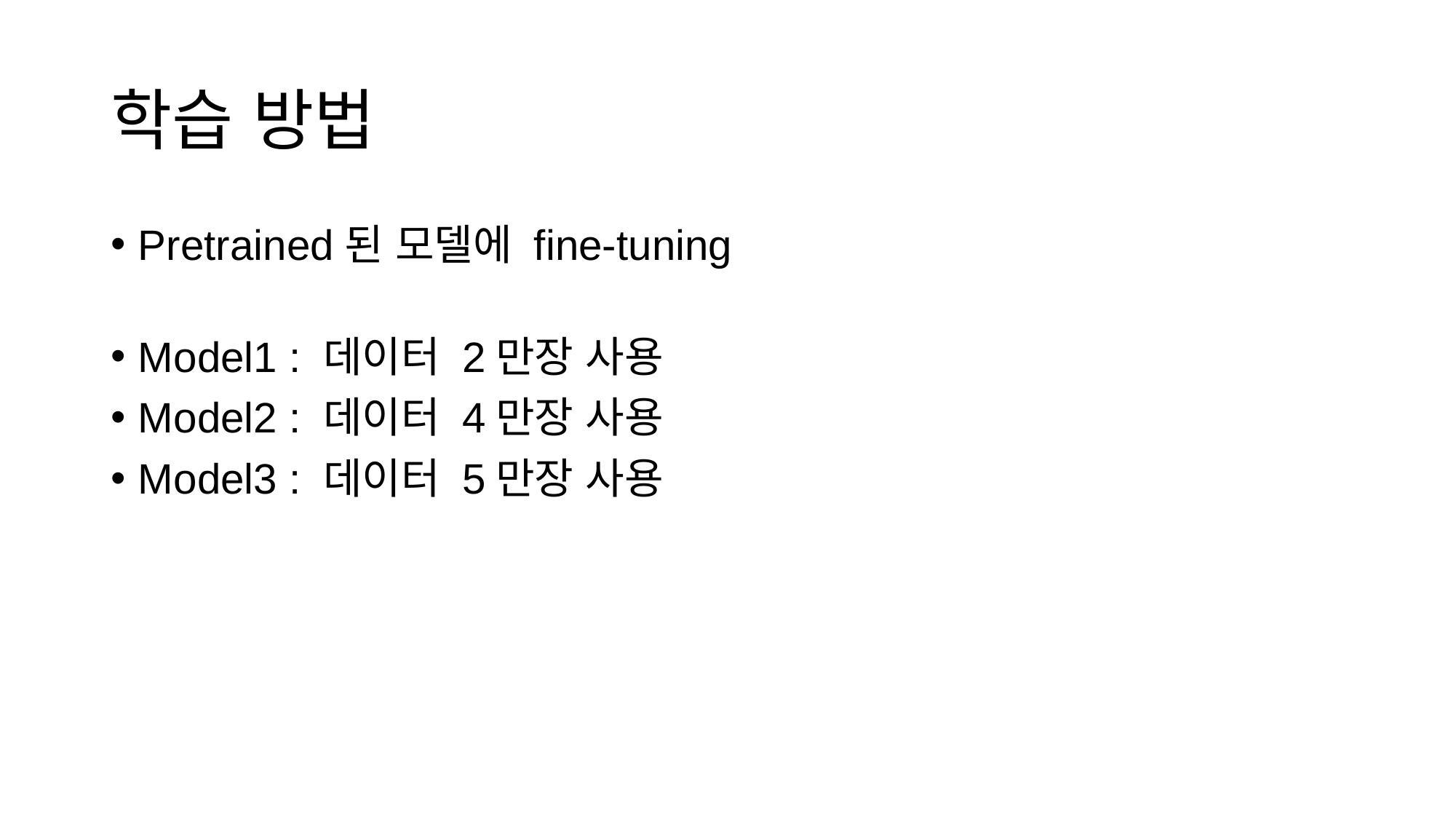

# 학습 방법
Pretrained된 모델에 fine-tuning
Model1 : 데이터 2만장 사용
Model2 : 데이터 4만장 사용
Model3 : 데이터 5만장 사용